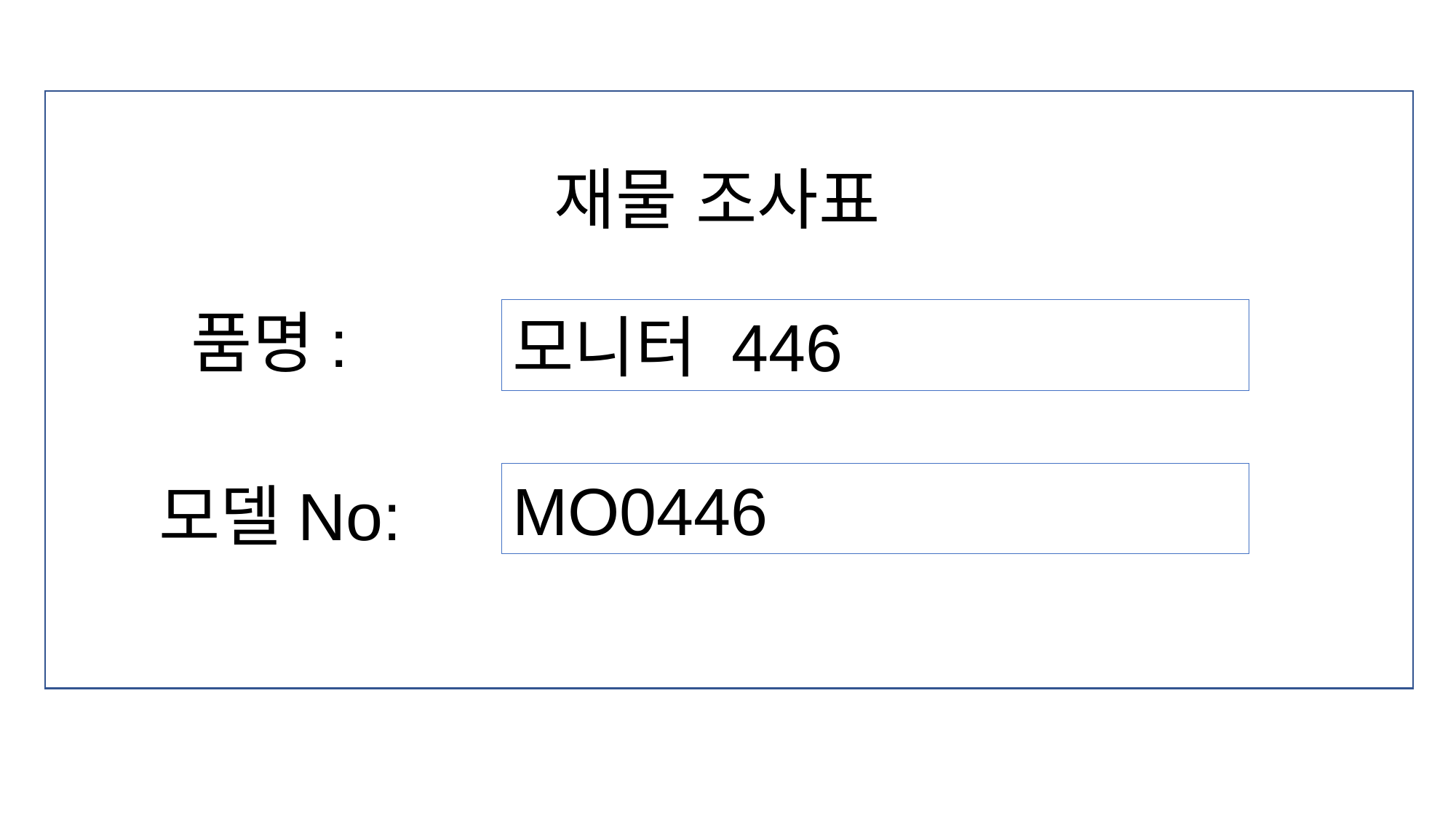

재물 조사표
품명:
모니터 446
MO0446
모델No: